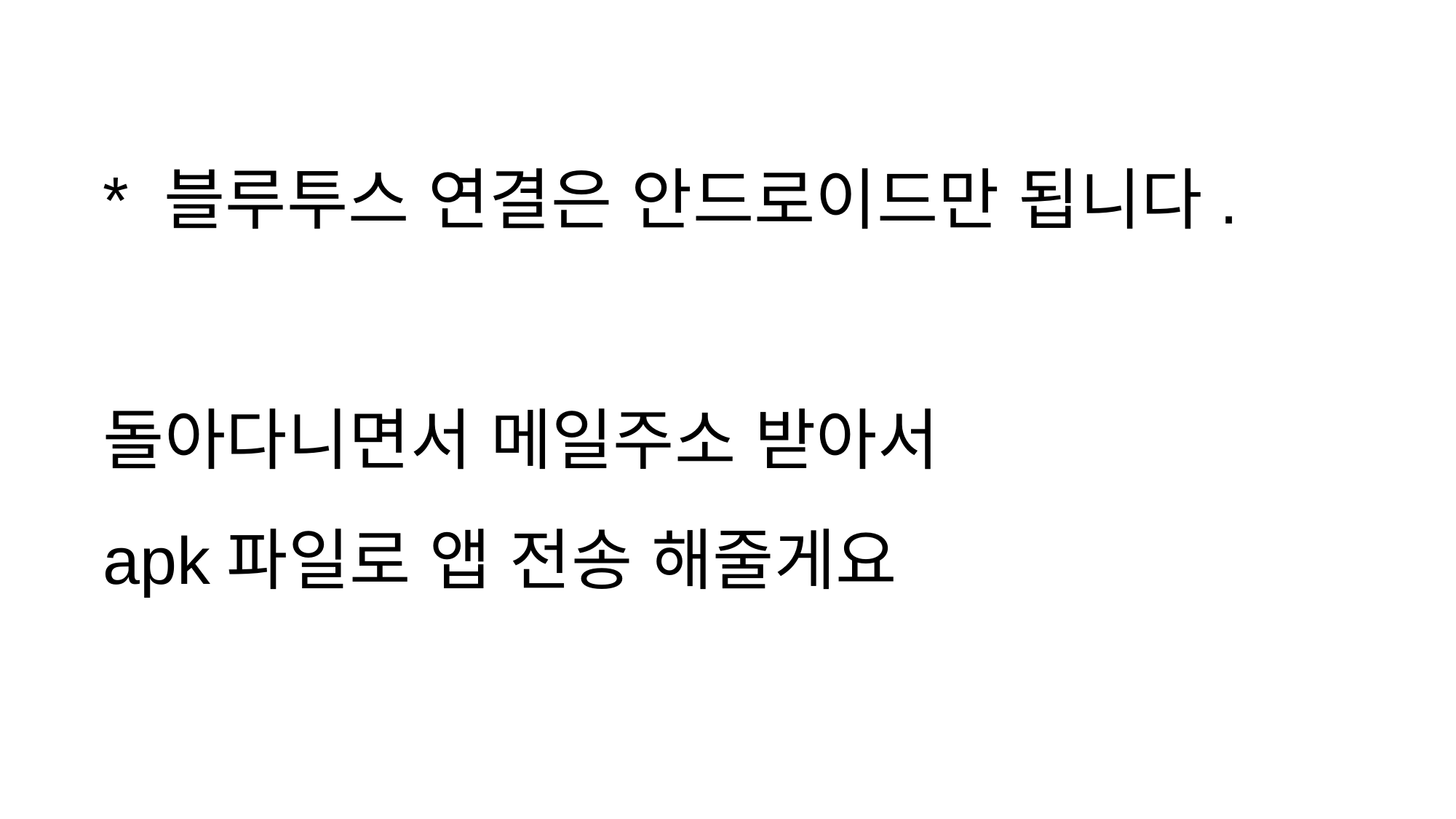

# * 블루투스 연결은 안드로이드만 됩니다. 돌아다니면서 메일주소 받아서 apk파일로 앱 전송 해줄게요